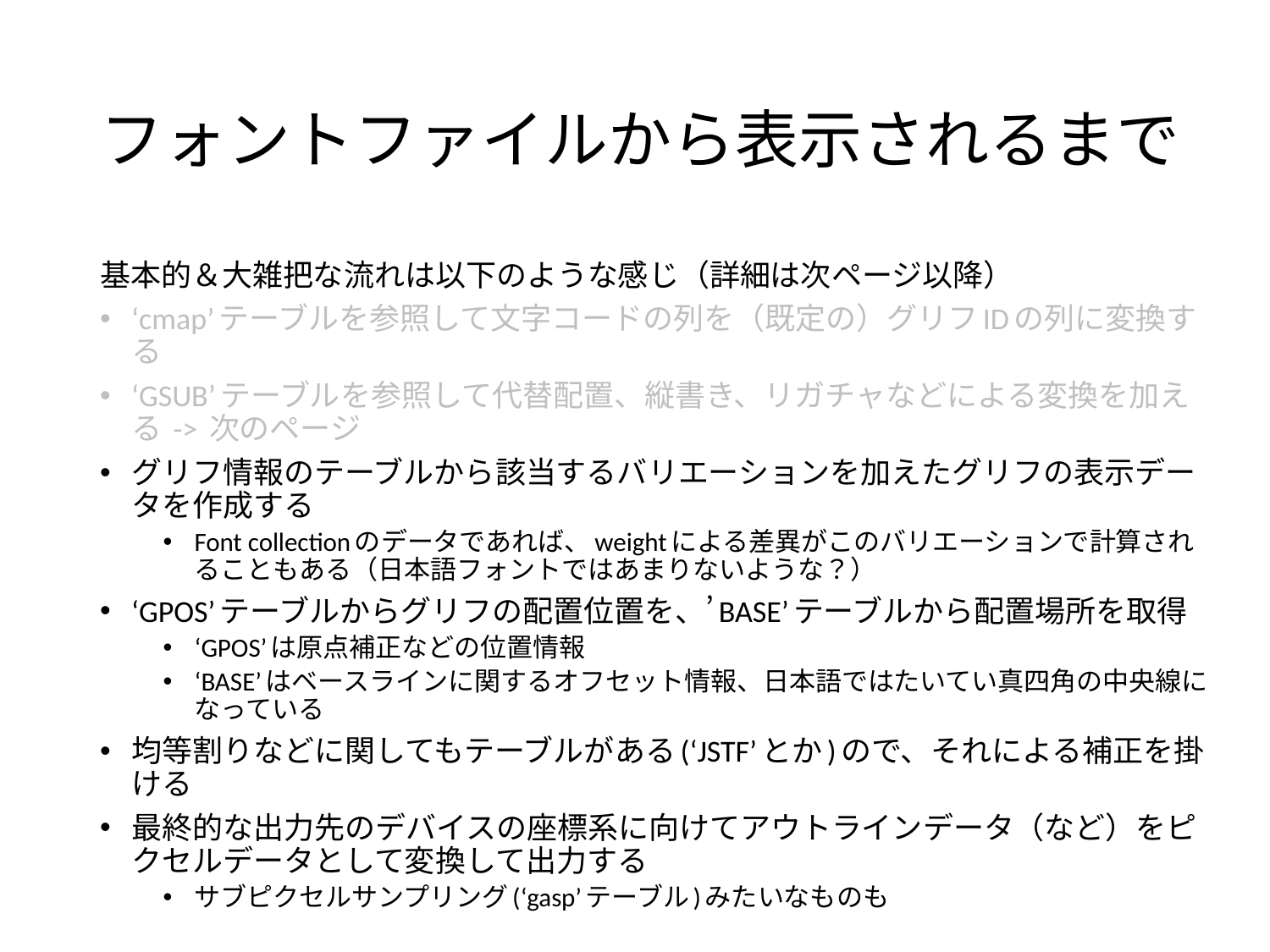

# フォントファイルから表示されるまで
基本的＆大雑把な流れは以下のような感じ（詳細は次ページ以降）
‘cmap’テーブルを参照して文字コードの列を（既定の）グリフIDの列に変換する
‘GSUB’テーブルを参照して代替配置、縦書き、リガチャなどによる変換を加える -> 次のページ
グリフ情報のテーブルから該当するバリエーションを加えたグリフの表示データを作成する
Font collectionのデータであれば、weightによる差異がこのバリエーションで計算されることもある（日本語フォントではあまりないような？）
‘GPOS’テーブルからグリフの配置位置を、’BASE’テーブルから配置場所を取得
‘GPOS’は原点補正などの位置情報
‘BASE’はベースラインに関するオフセット情報、日本語ではたいてい真四角の中央線になっている
均等割りなどに関してもテーブルがある(‘JSTF’とか)ので、それによる補正を掛ける
最終的な出力先のデバイスの座標系に向けてアウトラインデータ（など）をピクセルデータとして変換して出力する
サブピクセルサンプリング(‘gasp’テーブル)みたいなものも